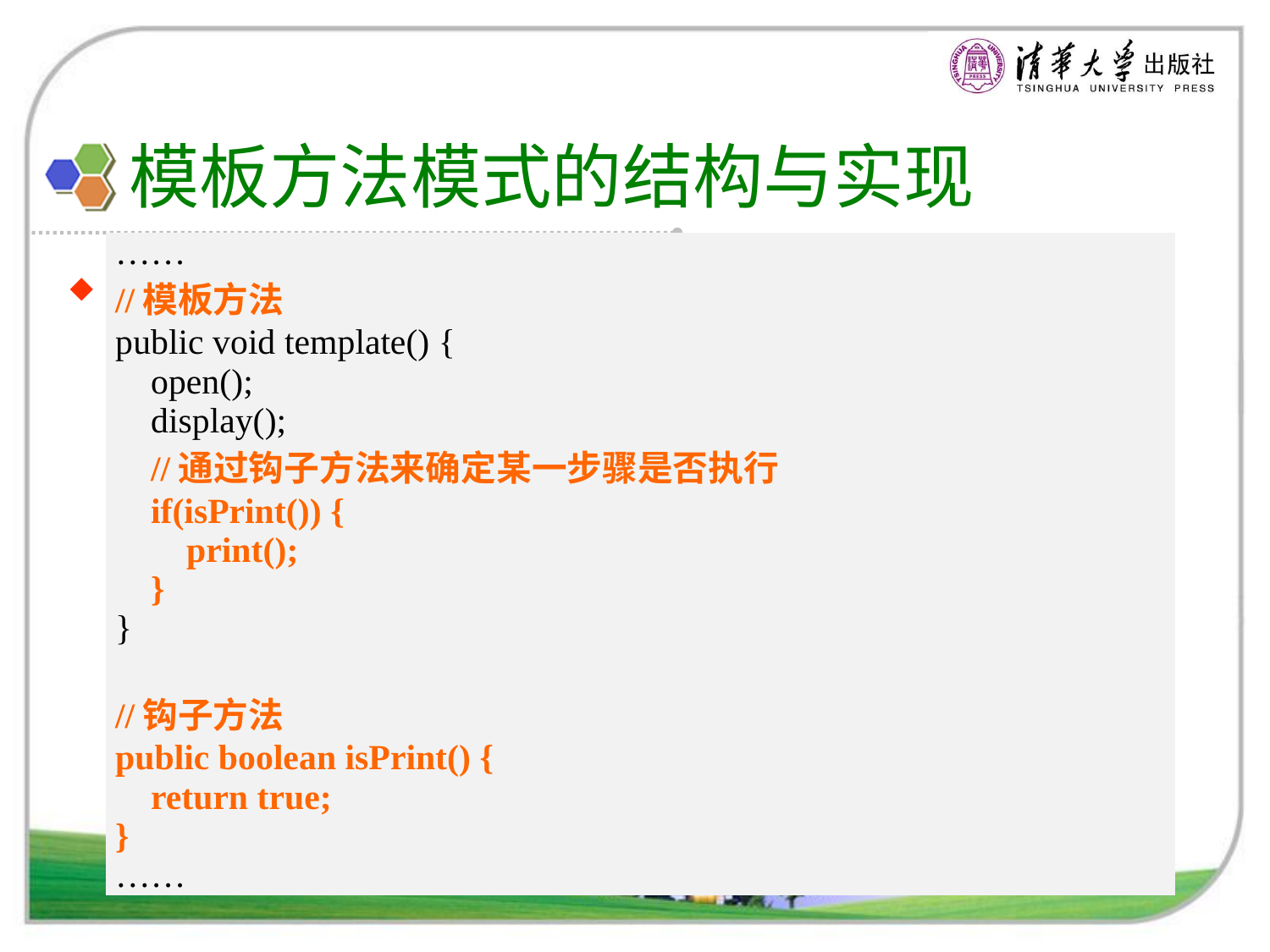

# 模板方法模式的结构与实现
| …… //模板方法 public void template() { open(); display(); //通过钩子方法来确定某一步骤是否执行 if(isPrint()) { print(); } }   //钩子方法 public boolean isPrint() { return true; } …… |
| --- |
模板方法模式的实现
钩子方法
(1) “挂钩”方法： isXXX()或hasXXX()，返回类型为boolean类型
(2) 空方法